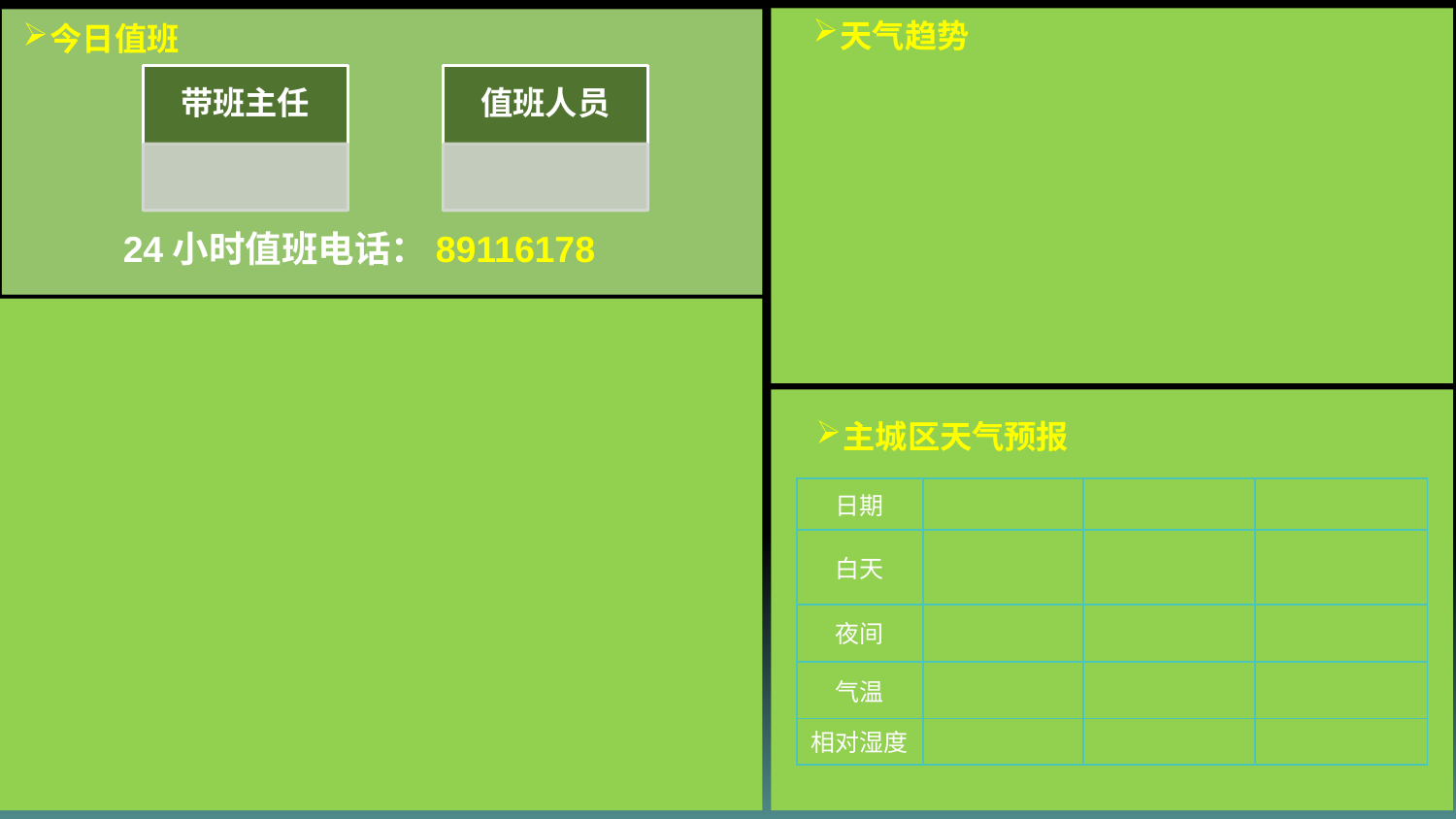

天气趋势

今日值班
带班主任

值班人员

24小时值班电话：89116178

主城区天气预报
| 日期 |  |  |  |
| --- | --- | --- | --- |
| 白天 |  |  |  |
| 夜间 |  |  |  |
| 气温 |  |  |  |
| 相对湿度 |  |  |  |